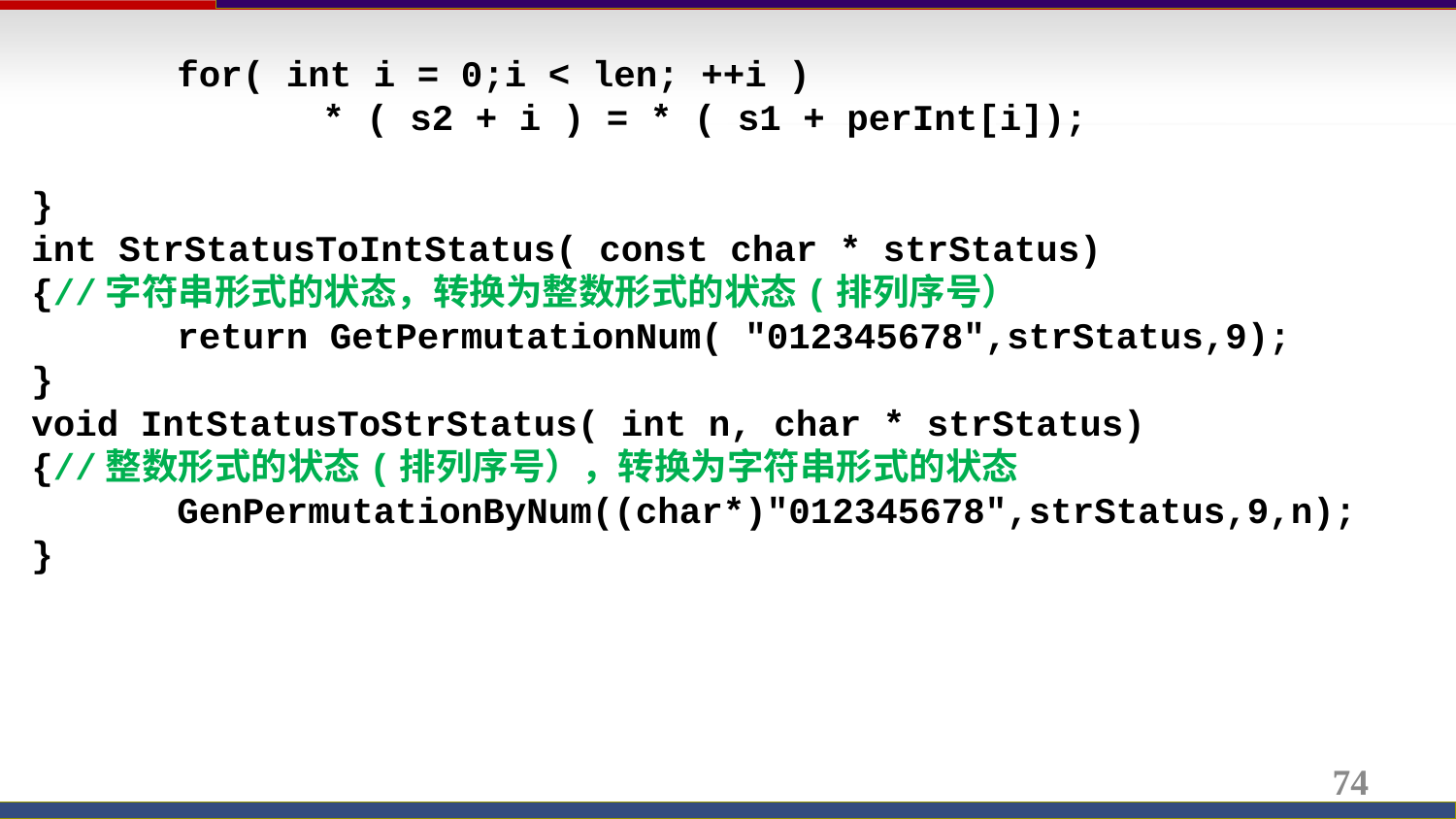

for( int i = 0;i < len; ++i )
		* ( s2 + i ) = * ( s1 + perInt[i]);

}
int StrStatusToIntStatus( const char * strStatus)
{//字符串形式的状态，转换为整数形式的状态(排列序号）
	return GetPermutationNum( "012345678",strStatus,9);
}
void IntStatusToStrStatus( int n, char * strStatus)
{//整数形式的状态(排列序号），转换为字符串形式的状态
	GenPermutationByNum((char*)"012345678",strStatus,9,n);
}